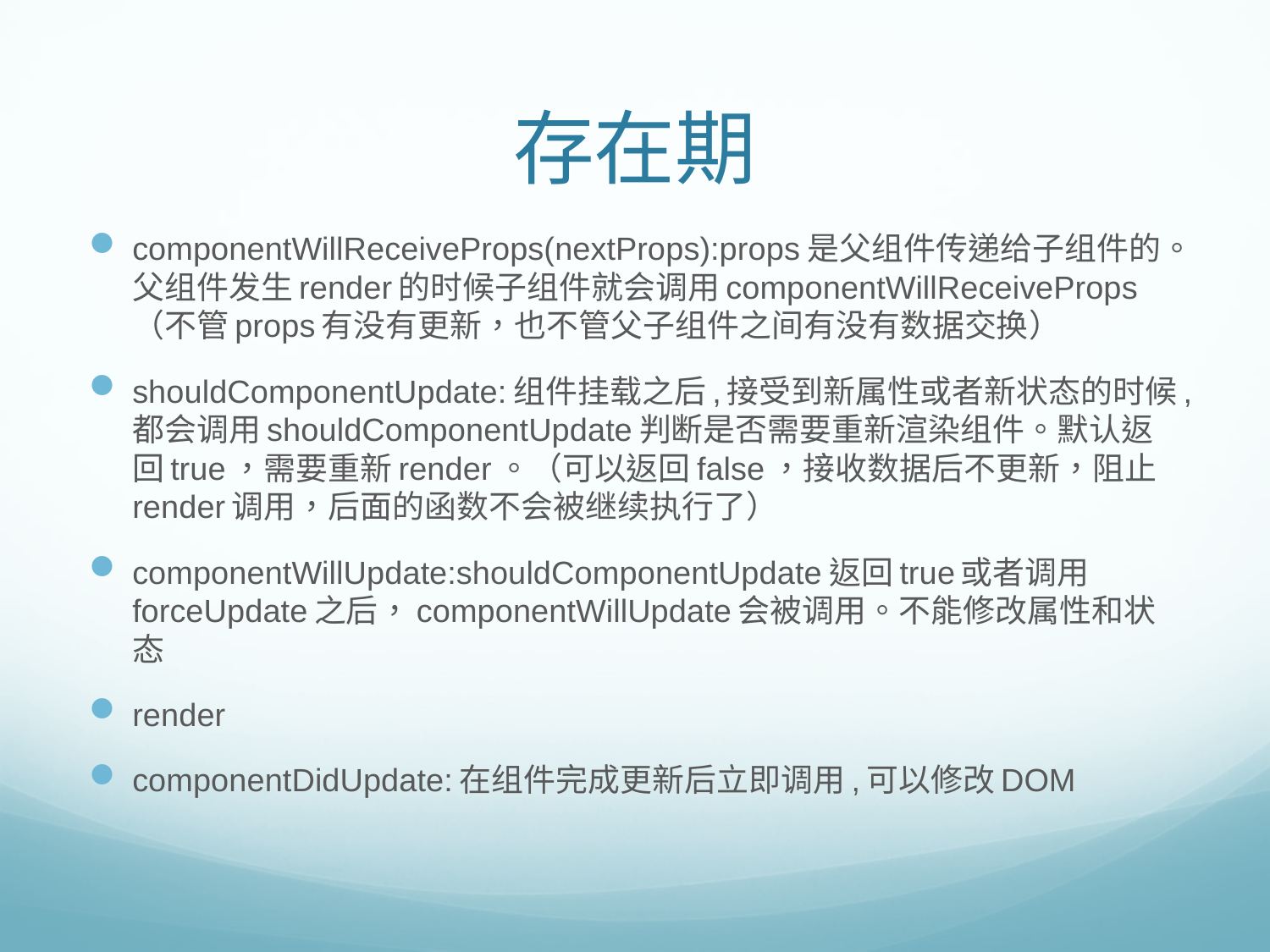

# 存在期
componentWillReceiveProps(nextProps):props是父组件传递给子组件的。父组件发生render的时候子组件就会调用componentWillReceiveProps（不管props有没有更新，也不管父子组件之间有没有数据交换）
shouldComponentUpdate:组件挂载之后,接受到新属性或者新状态的时候,都会调用shouldComponentUpdate判断是否需要重新渲染组件。默认返回true，需要重新render。（可以返回false，接收数据后不更新，阻止render调用，后面的函数不会被继续执行了）
componentWillUpdate:shouldComponentUpdate返回true或者调用forceUpdate之后，componentWillUpdate会被调用。不能修改属性和状态
render
componentDidUpdate:在组件完成更新后立即调用,可以修改DOM